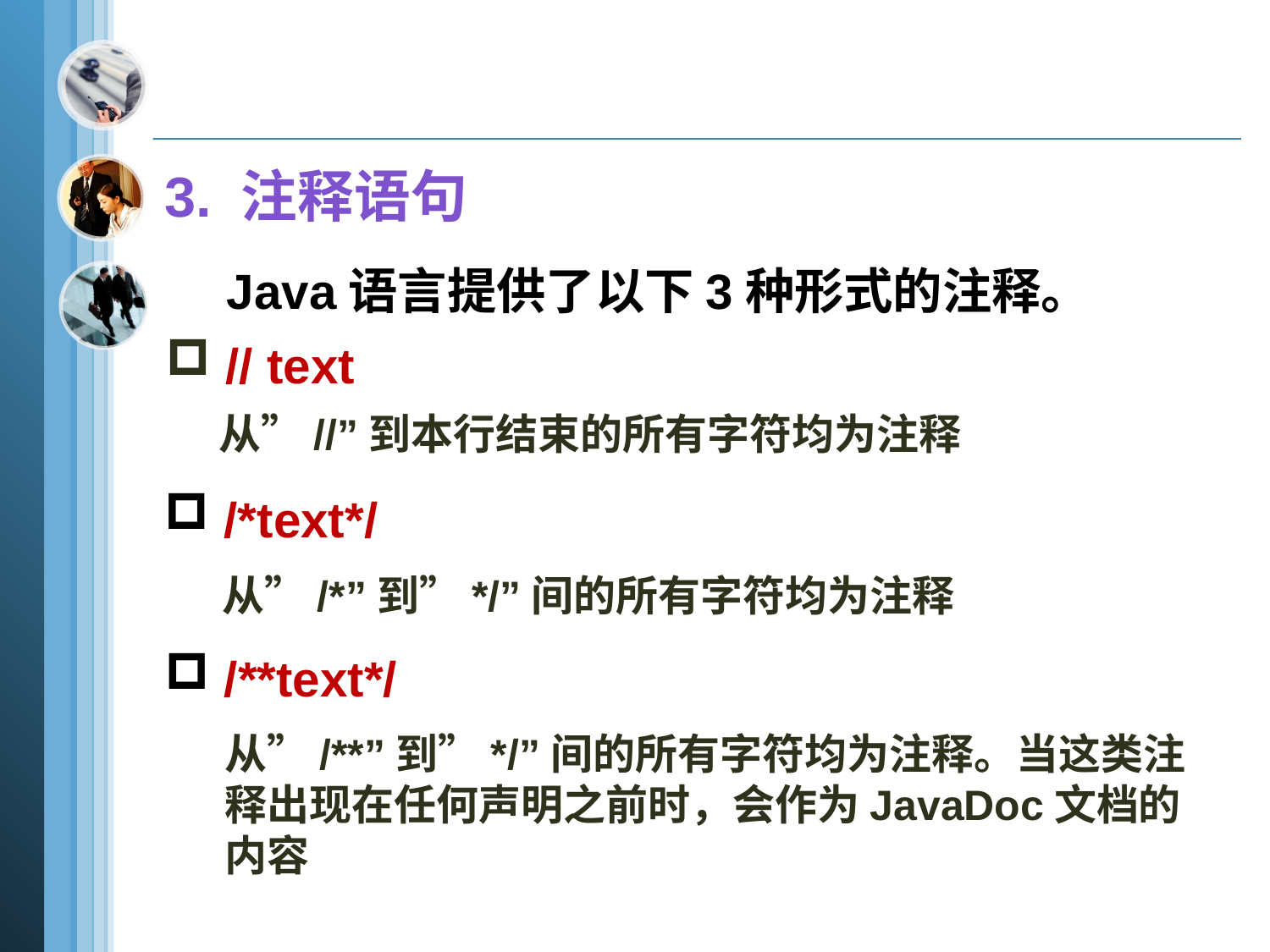

3. 注释语句
Java语言提供了以下3种形式的注释。
 // text
从”//”到本行结束的所有字符均为注释
 /*text*/
从”/*”到”*/”间的所有字符均为注释
 /**text*/

从”/**”到”*/”间的所有字符均为注释。当这类注释出现在任何声明之前时，会作为JavaDoc文档的内容